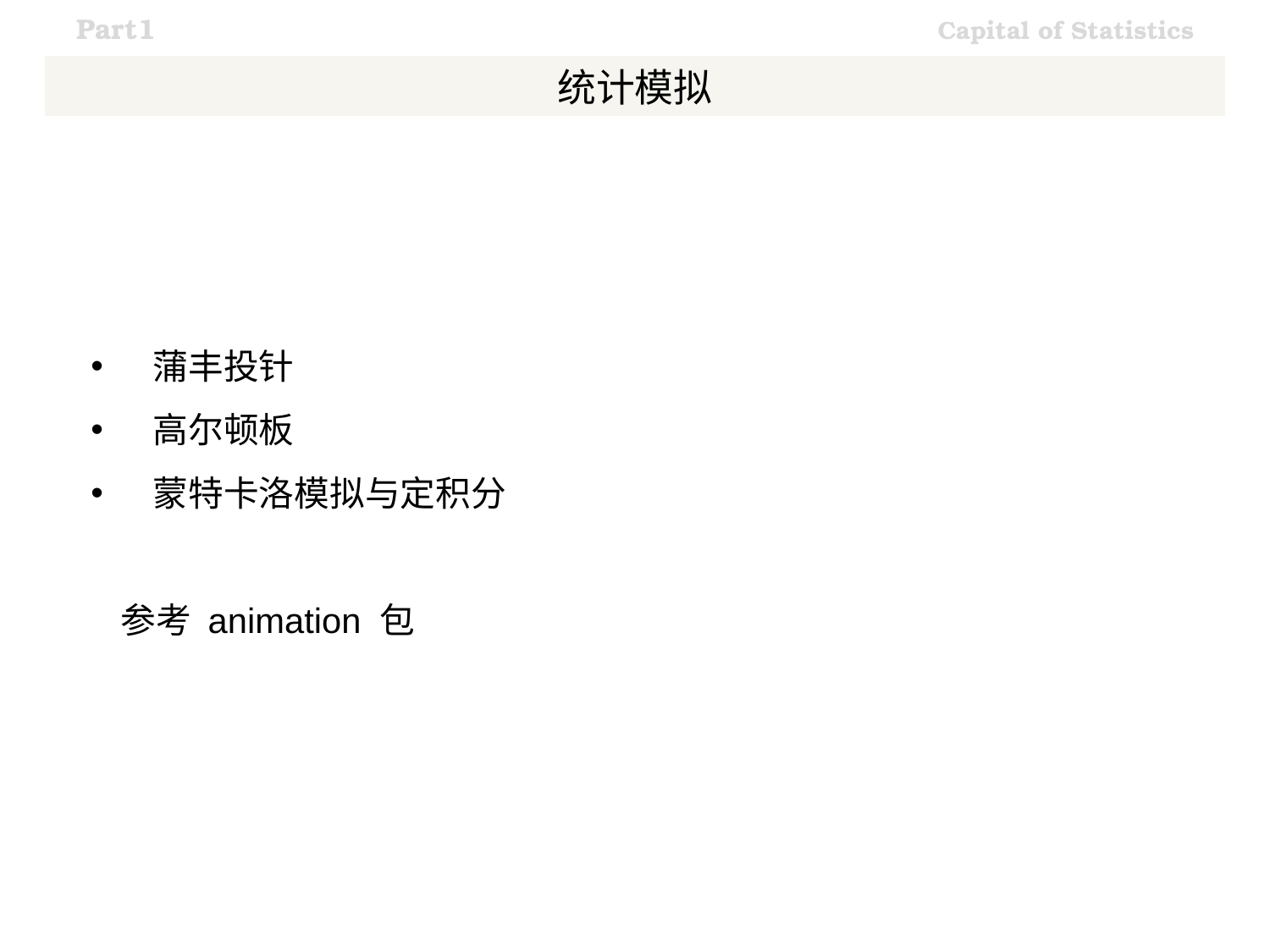

# 统计模拟
   蒲丰投针
   高尔顿板
   蒙特卡洛模拟与定积分

参考 animation 包